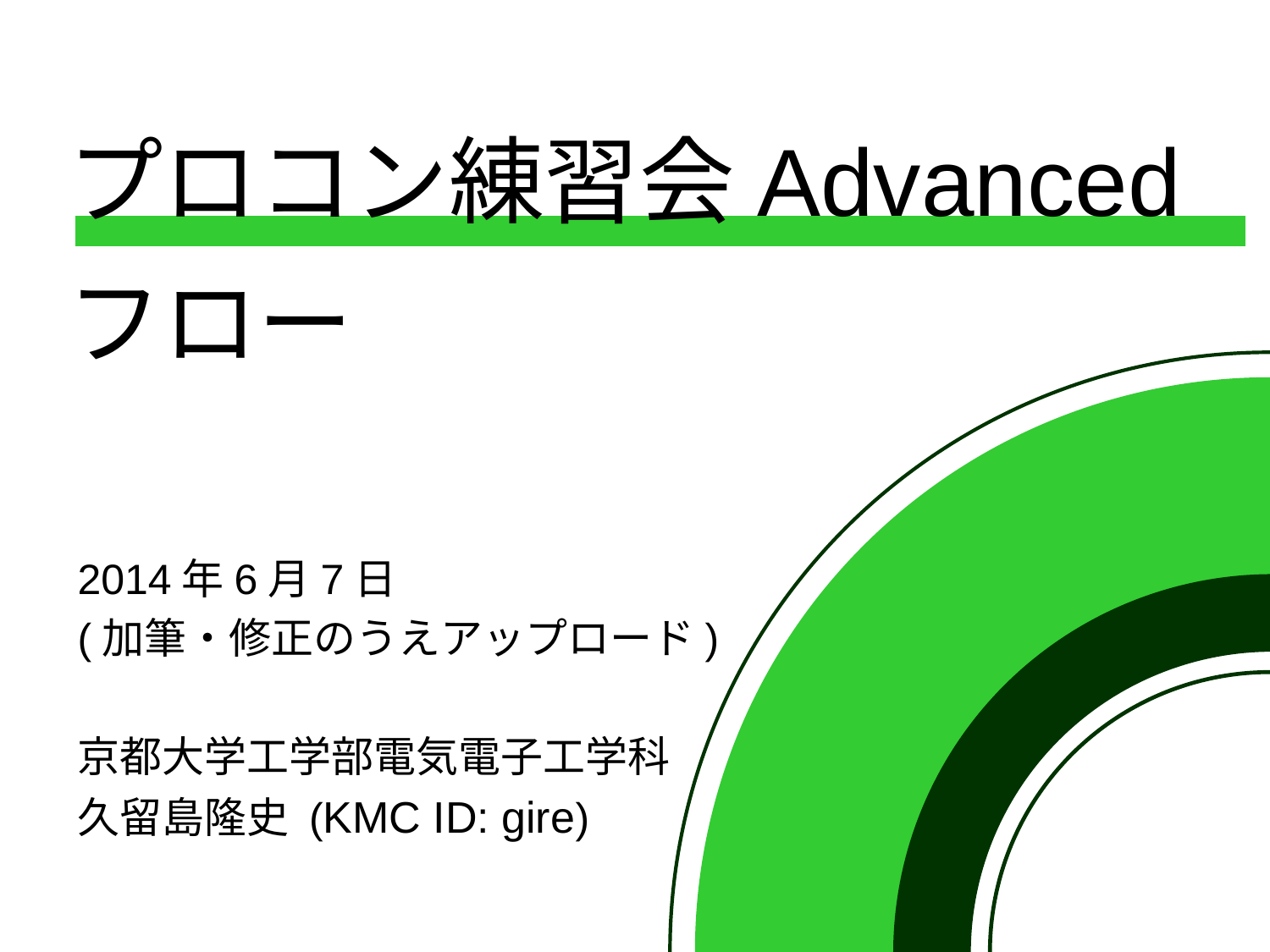

# プロコン練習会Advanced
フロー
2014年6月7日
(加筆・修正のうえアップロード)

京都大学工学部電気電子工学科
久留島隆史 (KMC ID: gire)